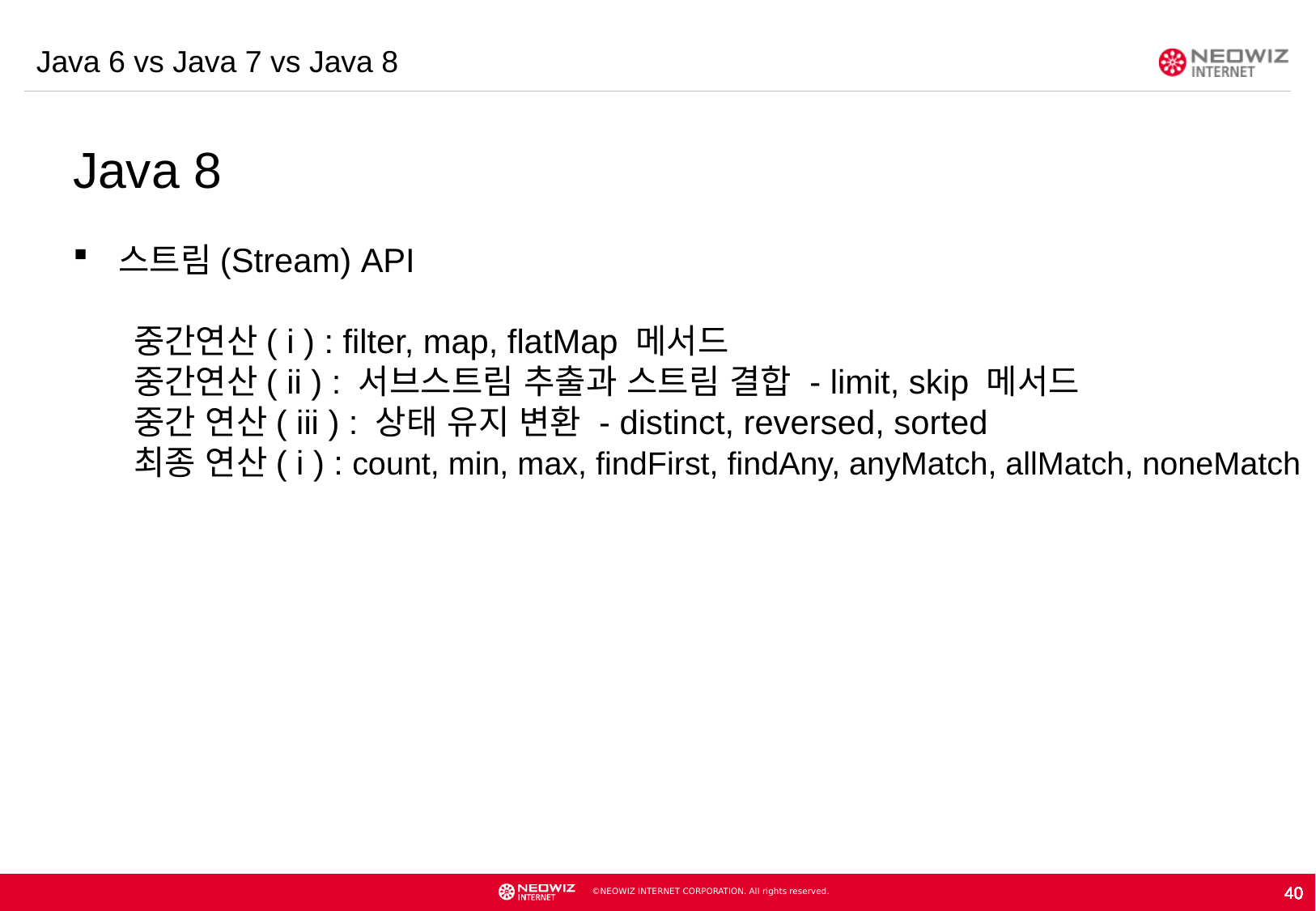

Java 6 vs Java 7 vs Java 8

Java 8

스트림(Stream) API

중간연산( i ) : filter, map, flatMap 메서드
중간연산( ii ) : 서브스트림 추출과 스트림 결합 - limit, skip 메서드
중간 연산( iii ) : 상태 유지 변환 - distinct, reversed, sorted
최종 연산( i ) : count, min, max, findFirst, findAny, anyMatch, allMatch, noneMatch
40
40
40
40
40
40
40
40
40
40
40
40
40
40
40
40
40
40
40
40
40
40
40
40
40